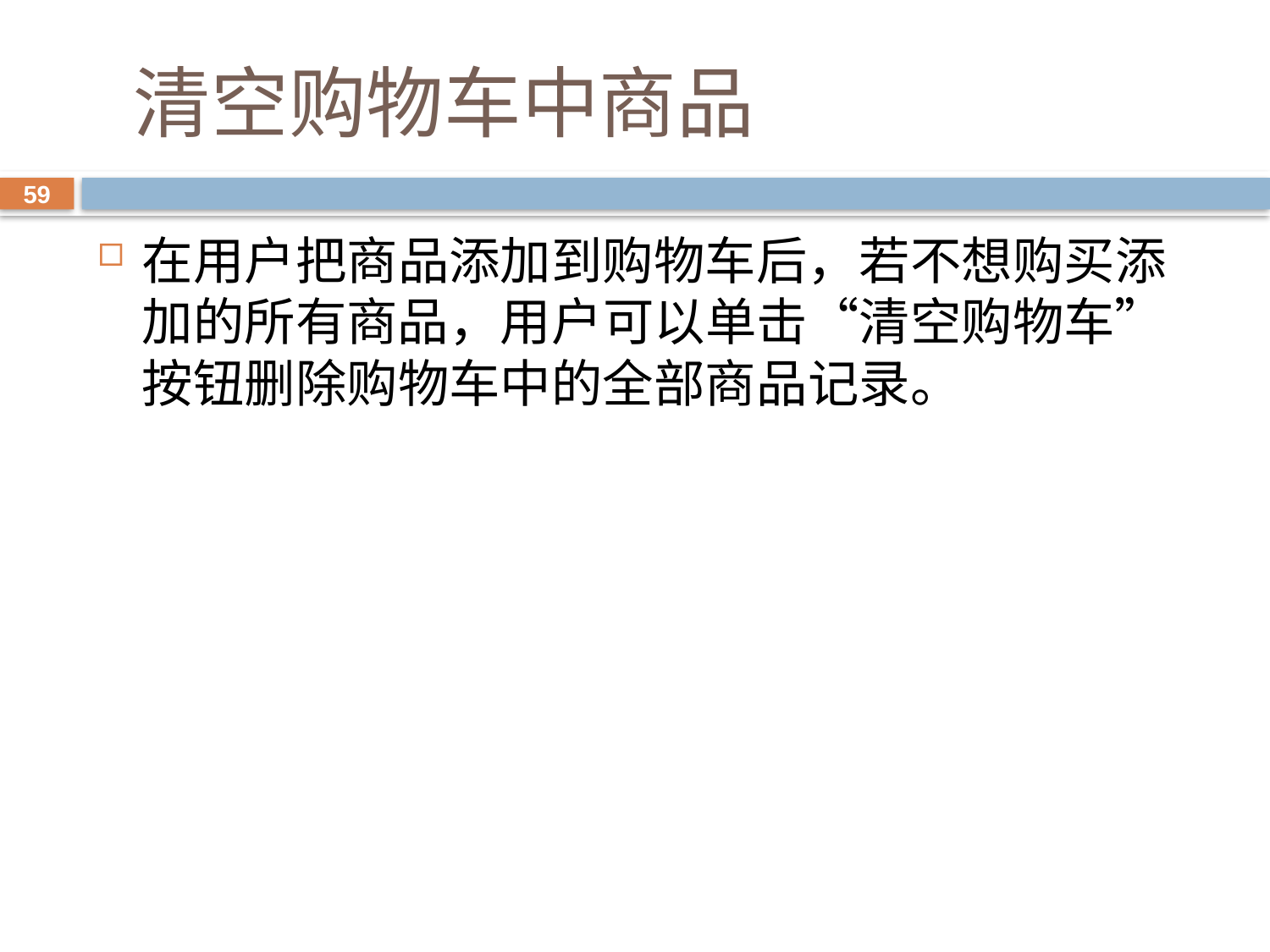

# 清空购物车中商品
59
在用户把商品添加到购物车后，若不想购买添加的所有商品，用户可以单击“清空购物车”按钮删除购物车中的全部商品记录。